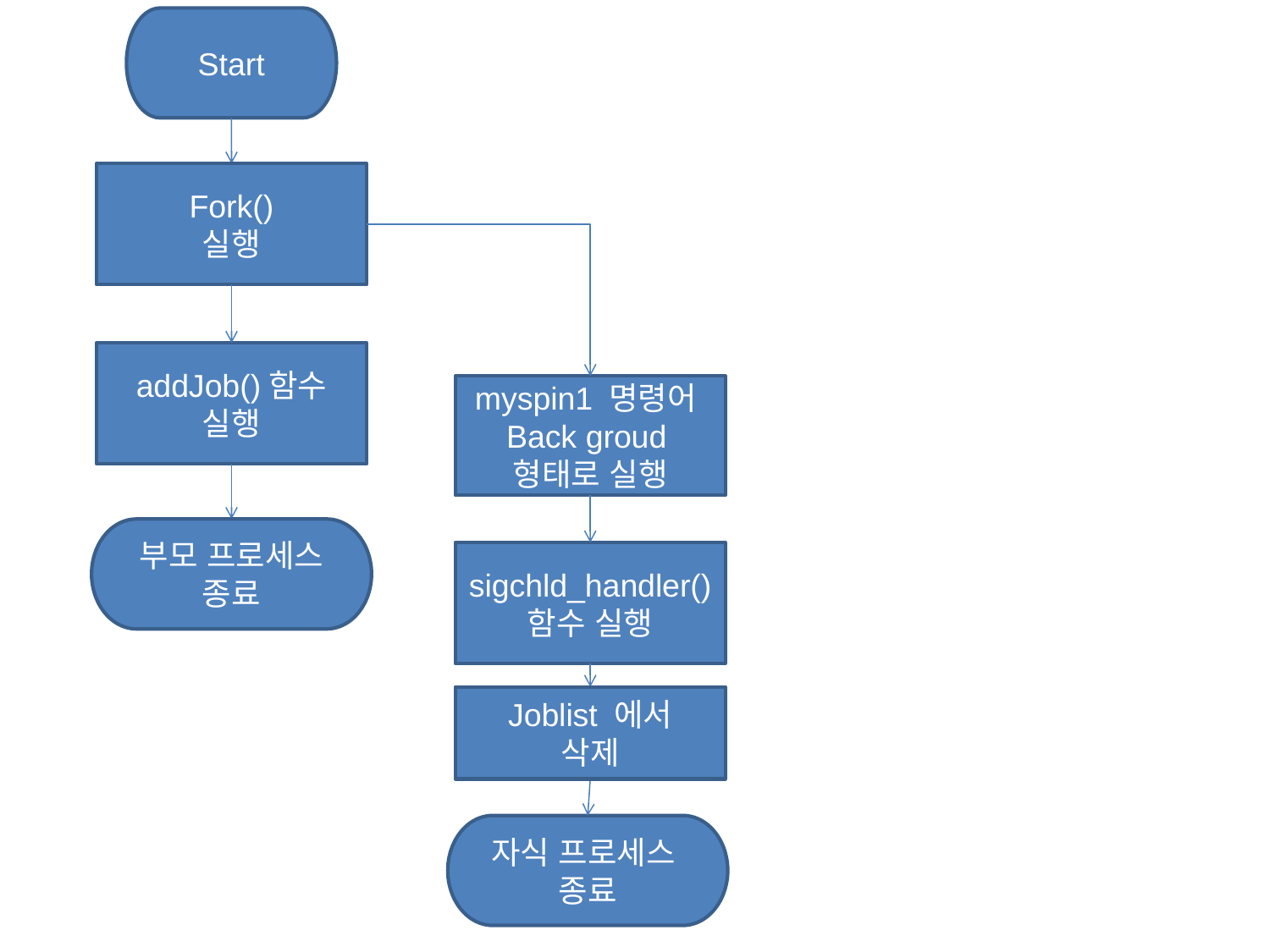

Start
Fork()
실행
addJob()함수
실행
myspin1 명령어
Back groud형태로 실행
부모 프로세스 종료
sigchld_handler()
함수 실행
Joblist 에서
삭제
자식 프로세스
종료